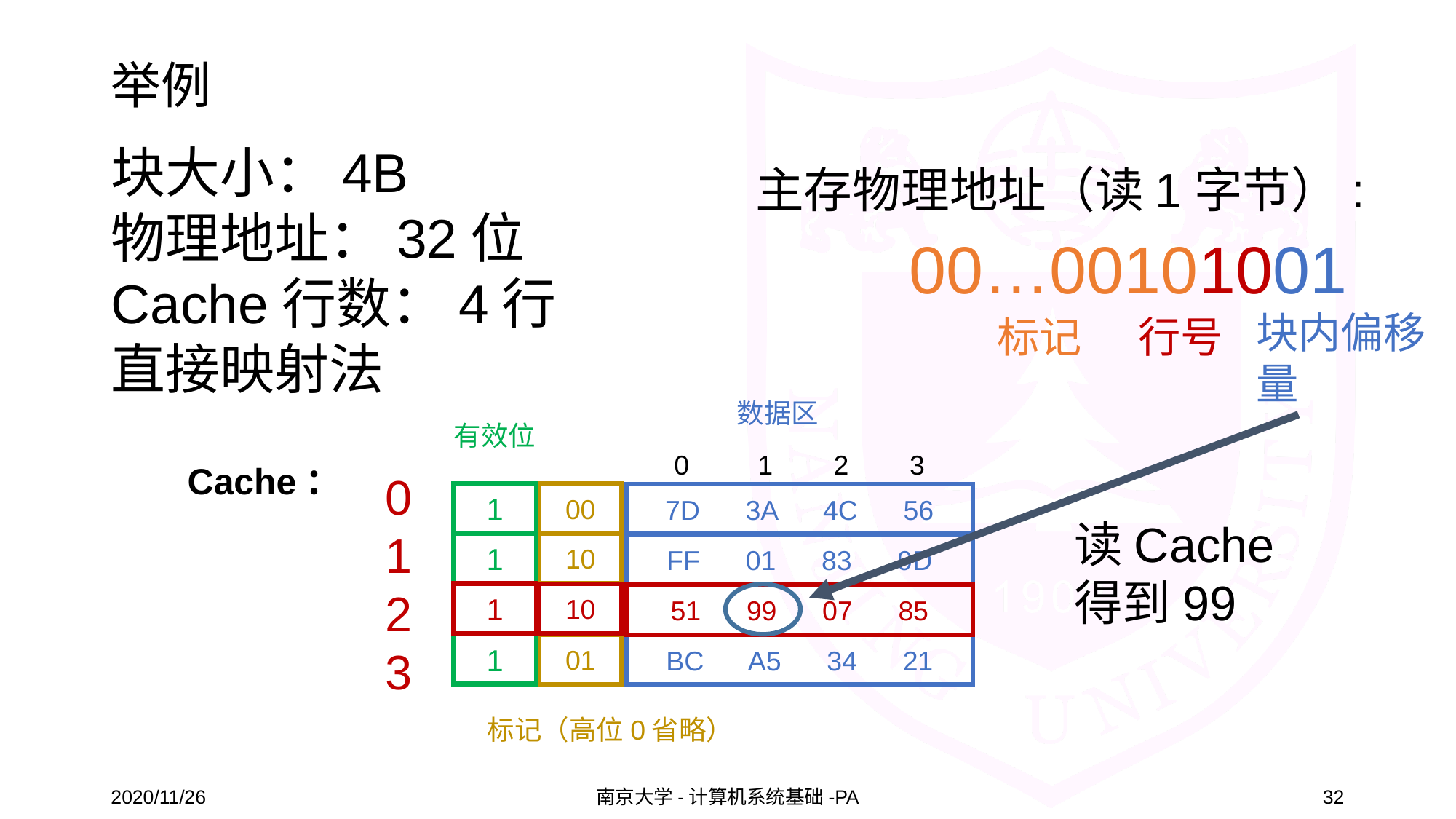

# 举例
块大小：4B
物理地址：32位
Cache行数：4行
直接映射法
主存物理地址（读1字节）:
00…00101001
块内偏移量
行号
标记
数据区
有效位
 0         1        2        3
Cache：
0
1
2
3
1
00
7D      3A      4C      56
读Cache得到99
1
10
FF      01      83      9D
1
10

51      99      07      85
1
01
BC      A5      34      21
标记（高位0省略）
2020/11/26
南京大学-计算机系统基础-PA
32